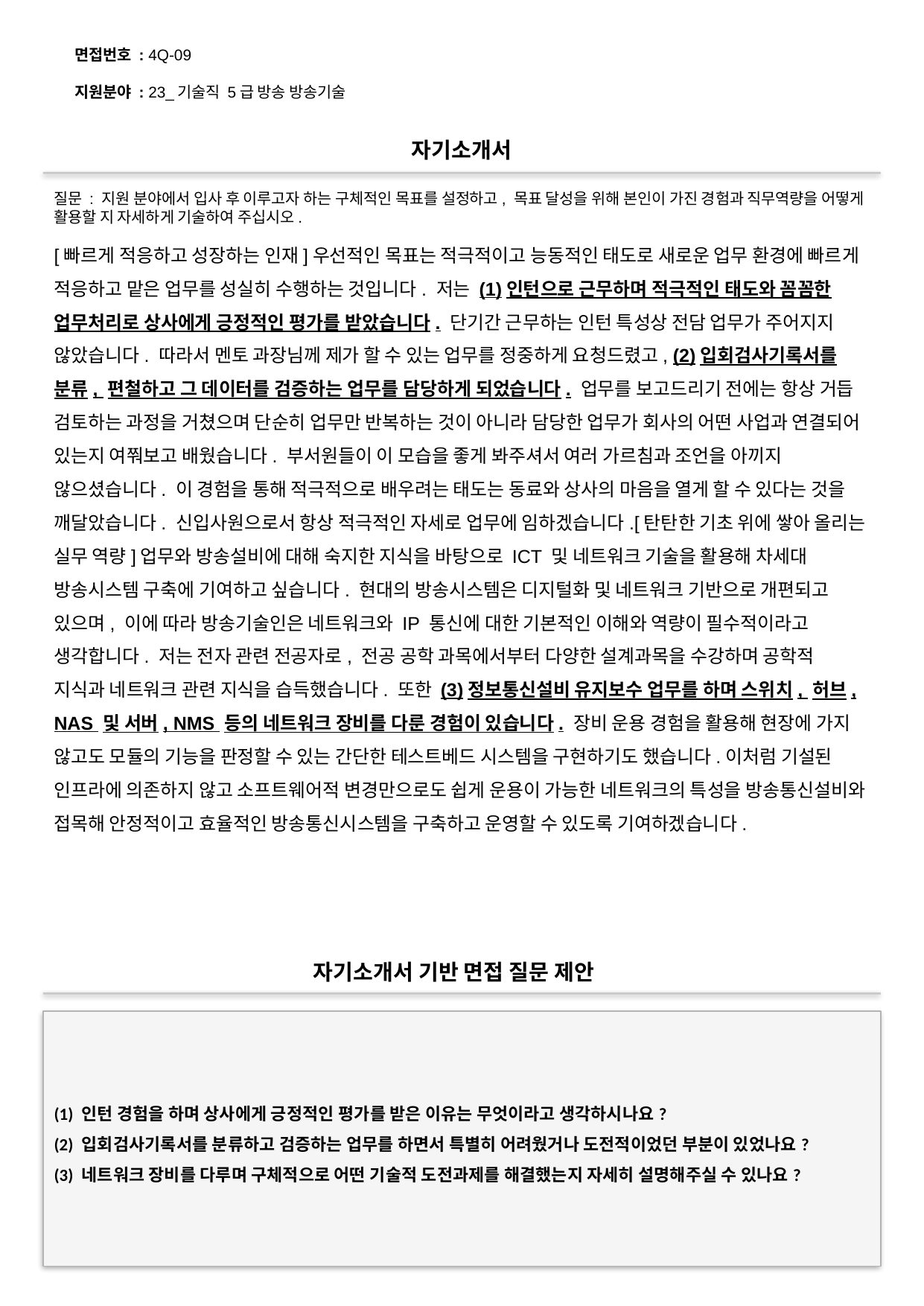

면접번호 : 4Q-09

지원분야 : 23_기술직 5급 방송 방송기술
#

자기소개서

질문 : 지원 분야에서 입사 후 이루고자 하는 구체적인 목표를 설정하고, 목표 달성을 위해 본인이 가진 경험과 직무역량을 어떻게 활용할 지 자세하게 기술하여 주십시오.

[빠르게 적응하고 성장하는 인재]우선적인 목표는 적극적이고 능동적인 태도로 새로운 업무 환경에 빠르게 적응하고 맡은 업무를 성실히 수행하는 것입니다. 저는 (1)인턴으로 근무하며 적극적인 태도와 꼼꼼한 업무처리로 상사에게 긍정적인 평가를 받았습니다. 단기간 근무하는 인턴 특성상 전담 업무가 주어지지 않았습니다. 따라서 멘토 과장님께 제가 할 수 있는 업무를 정중하게 요청드렸고, (2)입회검사기록서를 분류, 편철하고 그 데이터를 검증하는 업무를 담당하게 되었습니다. 업무를 보고드리기 전에는 항상 거듭 검토하는 과정을 거쳤으며 단순히 업무만 반복하는 것이 아니라 담당한 업무가 회사의 어떤 사업과 연결되어 있는지 여쭤보고 배웠습니다. 부서원들이 이 모습을 좋게 봐주셔서 여러 가르침과 조언을 아끼지 않으셨습니다. 이 경험을 통해 적극적으로 배우려는 태도는 동료와 상사의 마음을 열게 할 수 있다는 것을 깨달았습니다. 신입사원으로서 항상 적극적인 자세로 업무에 임하겠습니다.[탄탄한 기초 위에 쌓아 올리는 실무 역량]업무와 방송설비에 대해 숙지한 지식을 바탕으로 ICT 및 네트워크 기술을 활용해 차세대 방송시스템 구축에 기여하고 싶습니다. 현대의 방송시스템은 디지털화 및 네트워크 기반으로 개편되고 있으며, 이에 따라 방송기술인은 네트워크와 IP 통신에 대한 기본적인 이해와 역량이 필수적이라고 생각합니다. 저는 전자 관련 전공자로, 전공 공학 과목에서부터 다양한 설계과목을 수강하며 공학적 지식과 네트워크 관련 지식을 습득했습니다. 또한 (3)정보통신설비 유지보수 업무를 하며 스위치, 허브, NAS 및 서버, NMS 등의 네트워크 장비를 다룬 경험이 있습니다. 장비 운용 경험을 활용해 현장에 가지 않고도 모듈의 기능을 판정할 수 있는 간단한 테스트베드 시스템을 구현하기도 했습니다.이처럼 기설된 인프라에 의존하지 않고 소프트웨어적 변경만으로도 쉽게 운용이 가능한 네트워크의 특성을 방송통신설비와 접목해 안정적이고 효율적인 방송통신시스템을 구축하고 운영할 수 있도록 기여하겠습니다.

자기소개서 기반 면접 질문 제안

(1) 인턴 경험을 하며 상사에게 긍정적인 평가를 받은 이유는 무엇이라고 생각하시나요?
(2) 입회검사기록서를 분류하고 검증하는 업무를 하면서 특별히 어려웠거나 도전적이었던 부분이 있었나요?
(3) 네트워크 장비를 다루며 구체적으로 어떤 기술적 도전과제를 해결했는지 자세히 설명해주실 수 있나요?